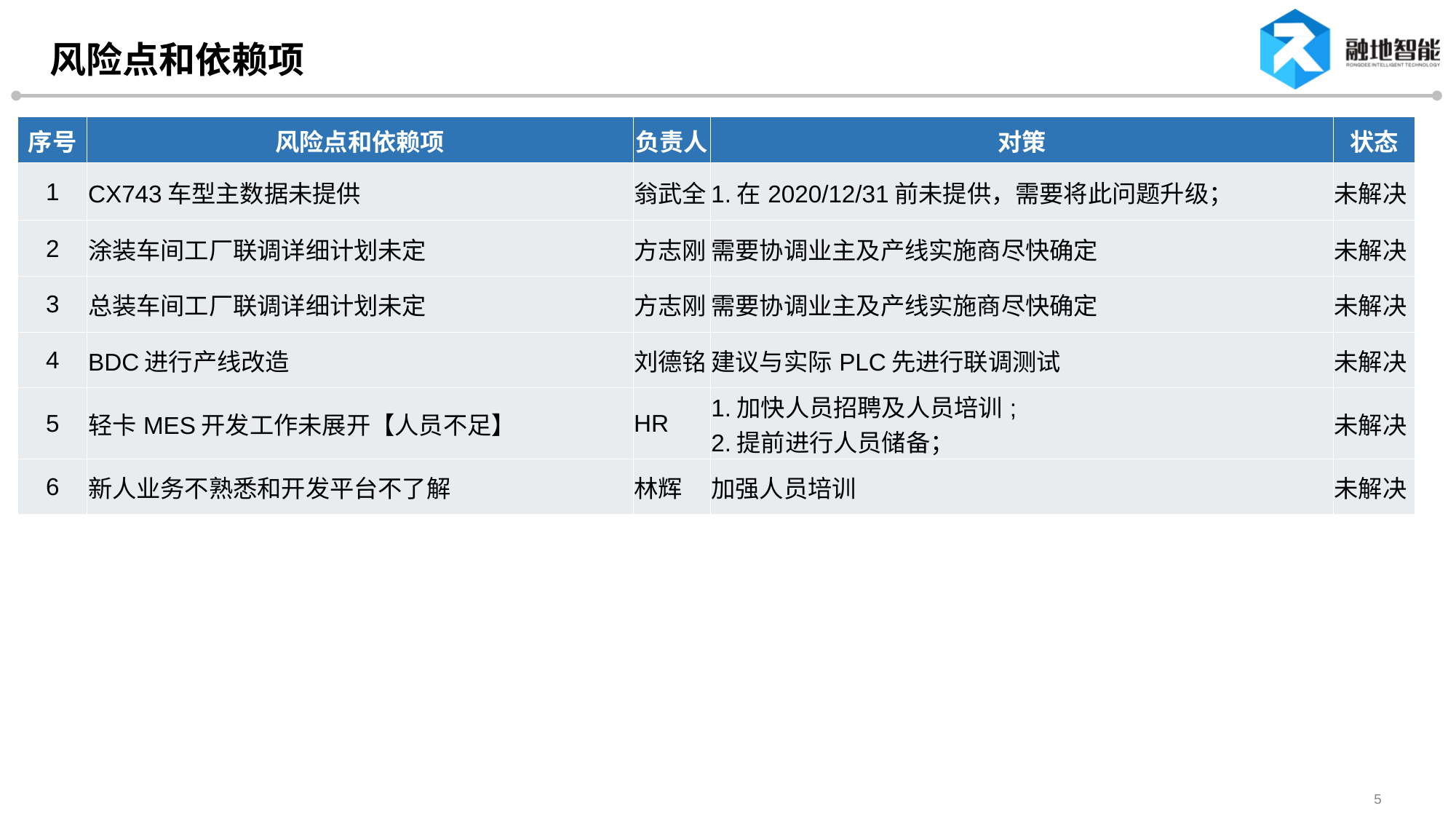

# 风险点和依赖项
| 序号 | 风险点和依赖项 | 负责人 | 对策 | 状态 |
| --- | --- | --- | --- | --- |
| 1 | CX743车型主数据未提供 | 翁武全 | 1.在2020/12/31前未提供，需要将此问题升级； | 未解决 |
| 2 | 涂装车间工厂联调详细计划未定 | 方志刚 | 需要协调业主及产线实施商尽快确定 | 未解决 |
| 3 | 总装车间工厂联调详细计划未定 | 方志刚 | 需要协调业主及产线实施商尽快确定 | 未解决 |
| 4 | BDC进行产线改造 | 刘德铭 | 建议与实际PLC先进行联调测试 | 未解决 |
| 5 | 轻卡MES开发工作未展开【人员不足】 | HR | 1.加快人员招聘及人员培训; 2.提前进行人员储备； | 未解决 |
| 6 | 新人业务不熟悉和开发平台不了解 | 林辉 | 加强人员培训 | 未解决 |
|  |  |  |  |  |